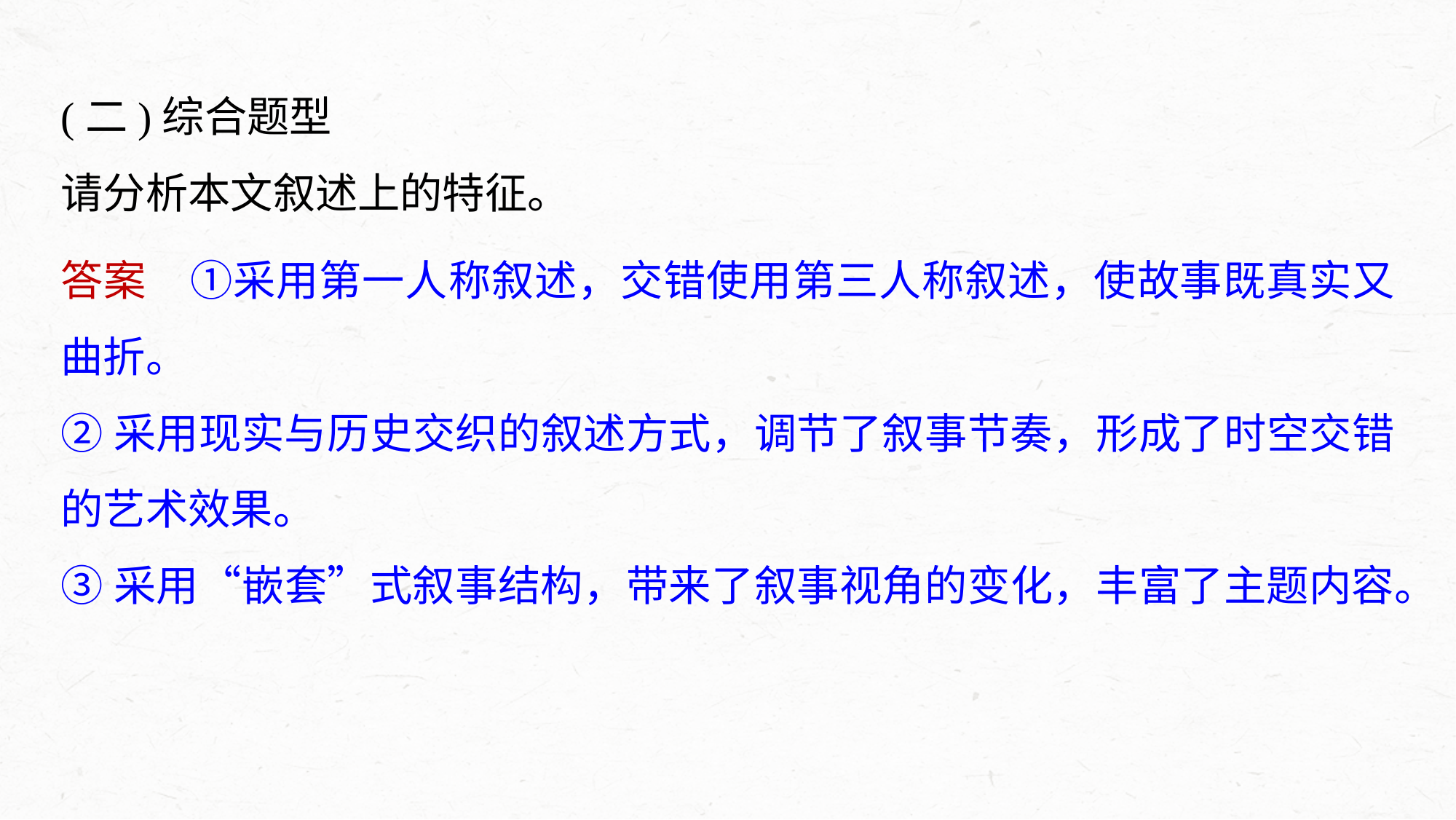

(二)综合题型
请分析本文叙述上的特征。
答案　①采用第一人称叙述，交错使用第三人称叙述，使故事既真实又曲折。
②采用现实与历史交织的叙述方式，调节了叙事节奏，形成了时空交错的艺术效果。
③采用“嵌套”式叙事结构，带来了叙事视角的变化，丰富了主题内容。